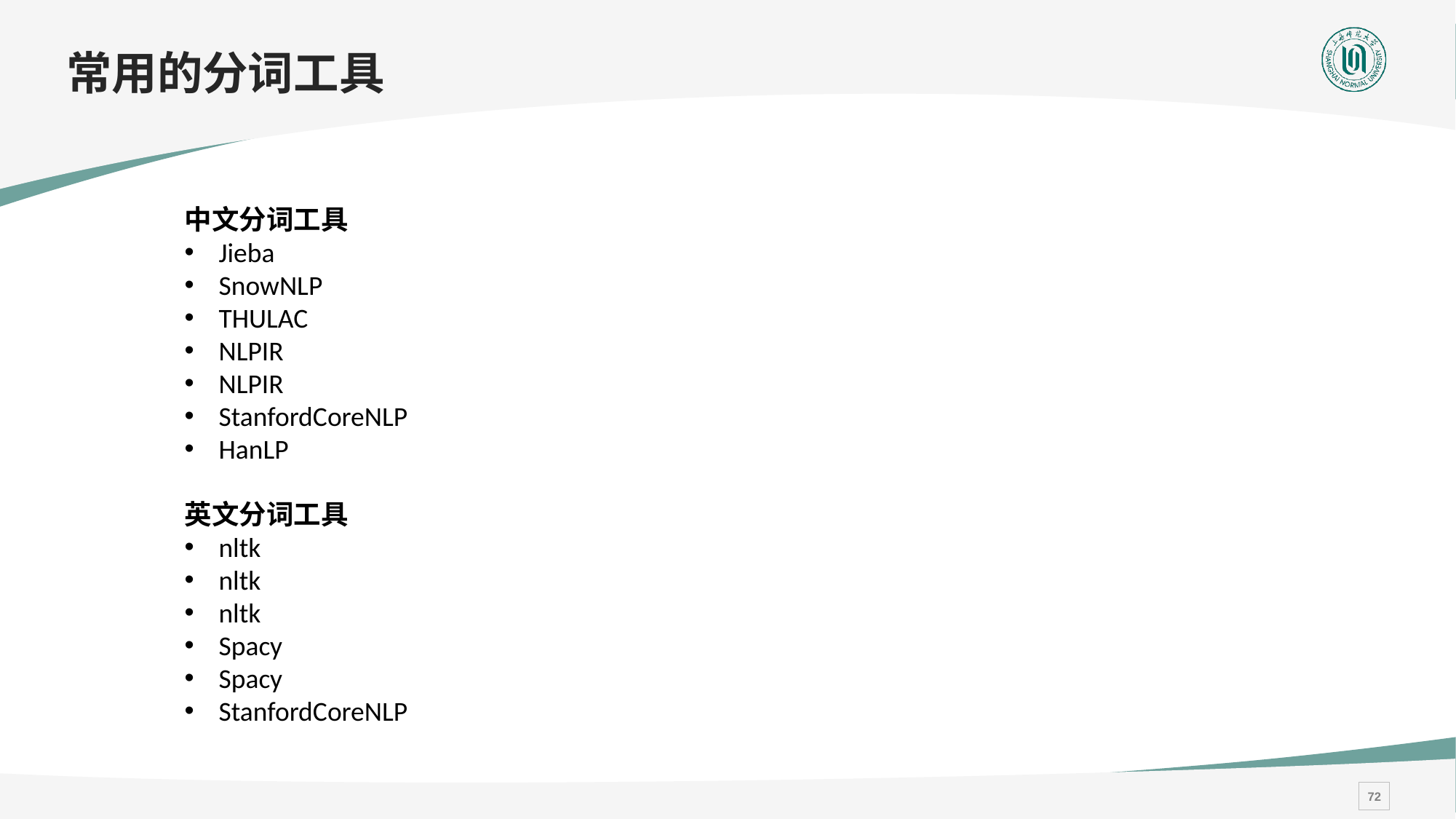

# 常用的分词工具
中文分词工具
Jieba
SnowNLP
THULAC
NLPIR
NLPIR
StanfordCoreNLP
HanLP

英文分词工具
nltk
nltk
nltk
Spacy
Spacy
StanfordCoreNLP